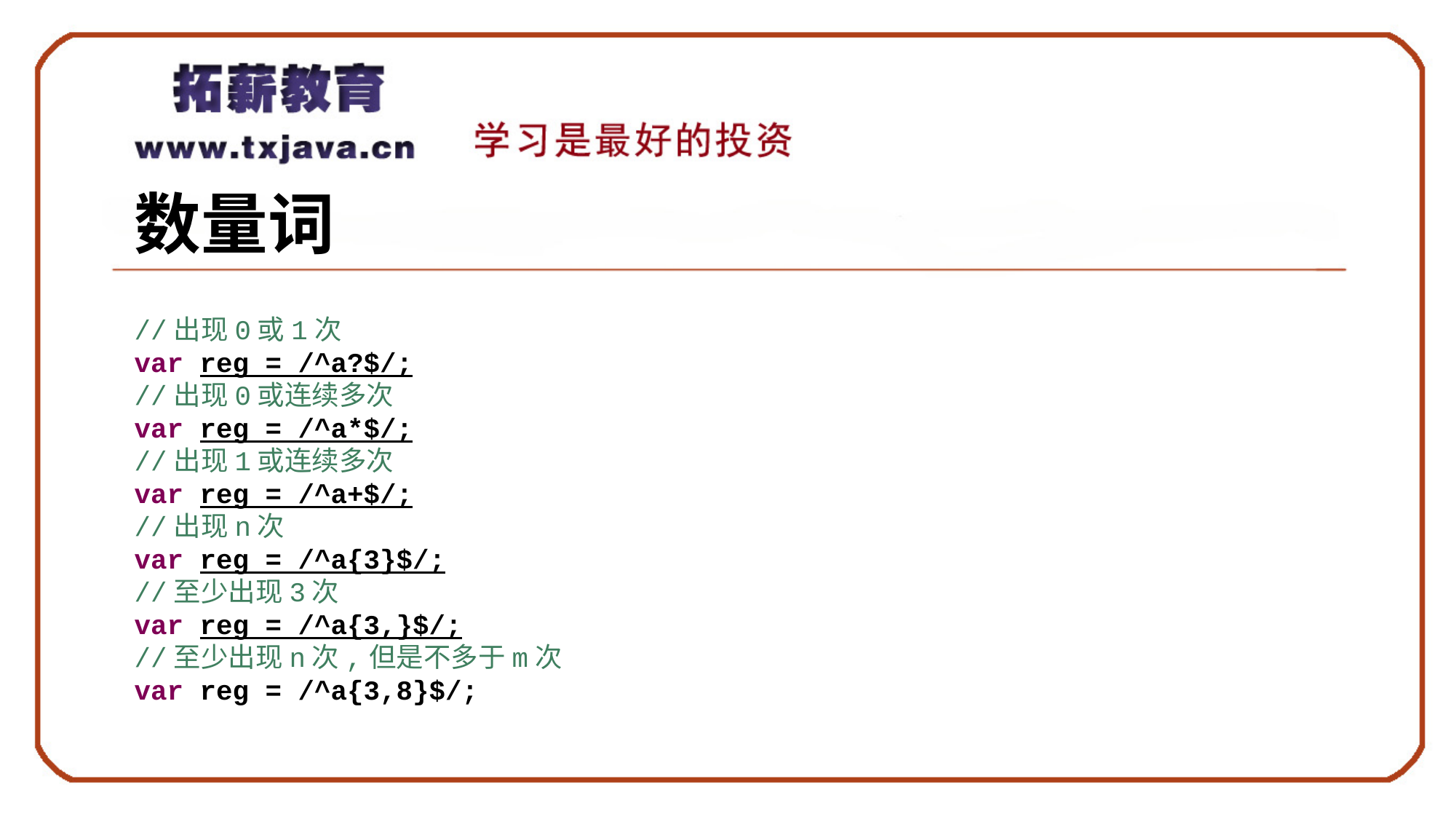

# 数量词
//出现0或1次
var reg = /^a?$/;
//出现0或连续多次
var reg = /^a*$/;
//出现1或连续多次
var reg = /^a+$/;
//出现n次
var reg = /^a{3}$/;
//至少出现3次
var reg = /^a{3,}$/;
//至少出现n次,但是不多于m次
var reg = /^a{3,8}$/;